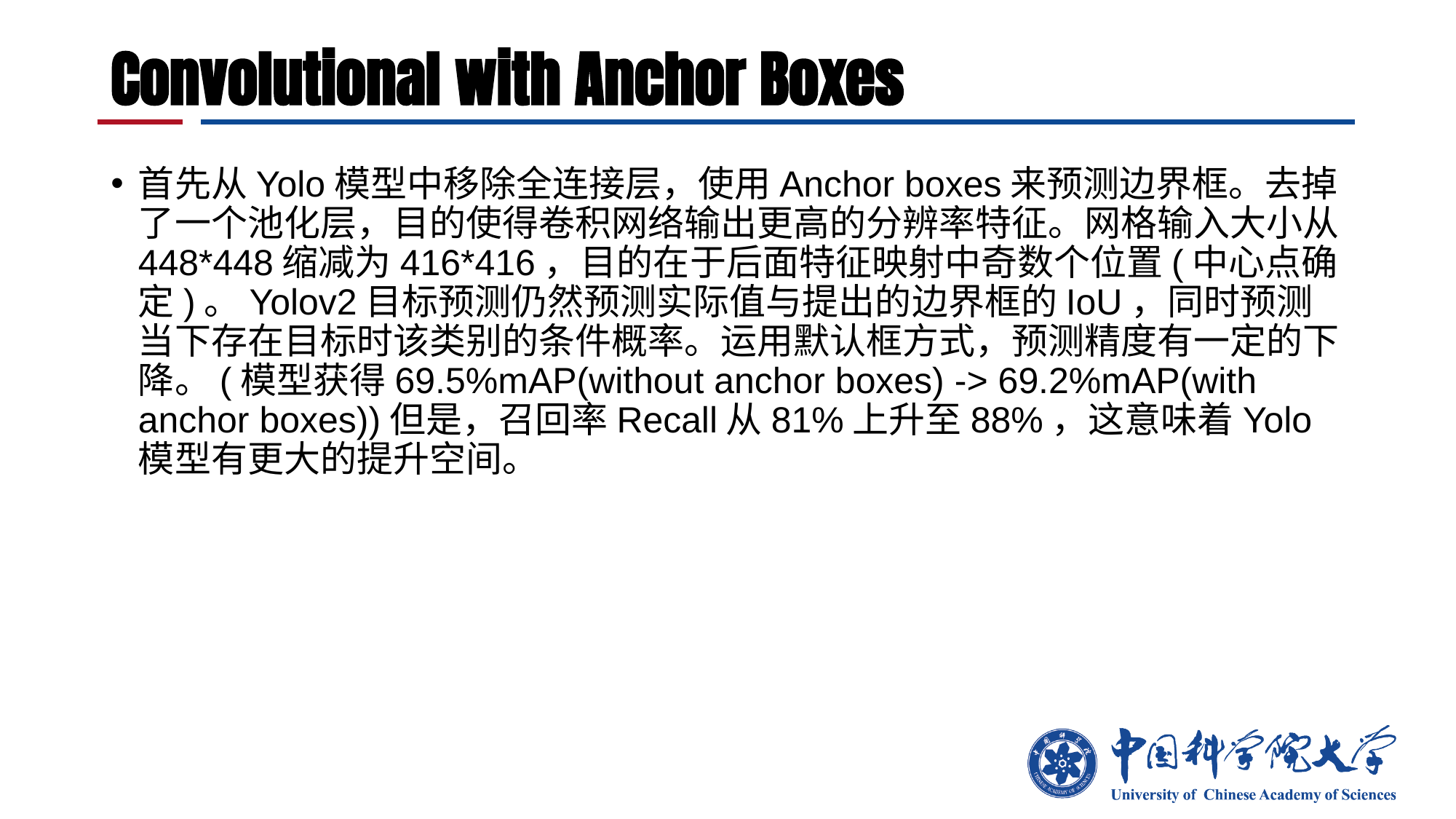

# Convolutional with Anchor Boxes
首先从Yolo模型中移除全连接层，使用Anchor boxes来预测边界框。去掉了一个池化层，目的使得卷积网络输出更高的分辨率特征。网格输入大小从448*448缩减为416*416，目的在于后面特征映射中奇数个位置(中心点确定)。Yolov2目标预测仍然预测实际值与提出的边界框的IoU，同时预测当下存在目标时该类别的条件概率。运用默认框方式，预测精度有一定的下降。(模型获得69.5%mAP(without anchor boxes) -> 69.2%mAP(with anchor boxes))但是，召回率Recall从81%上升至88%，这意味着Yolo模型有更大的提升空间。